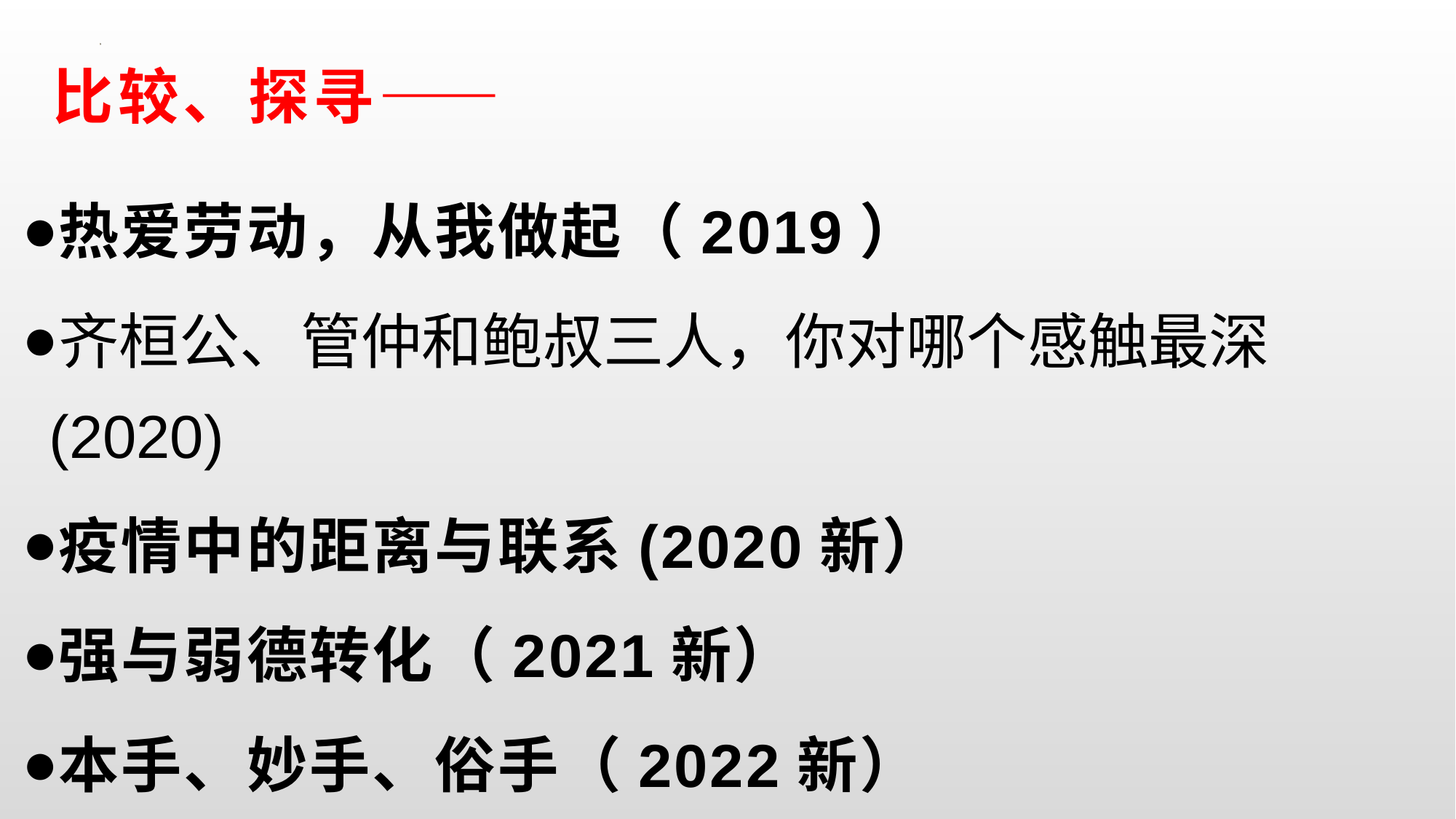

# 比较、探寻——
热爱劳动，从我做起（2019）
齐桓公、管仲和鲍叔三人，你对哪个感触最深(2020)
疫情中的距离与联系(2020新）
强与弱德转化（2021新）
本手、妙手、俗手（2022新）